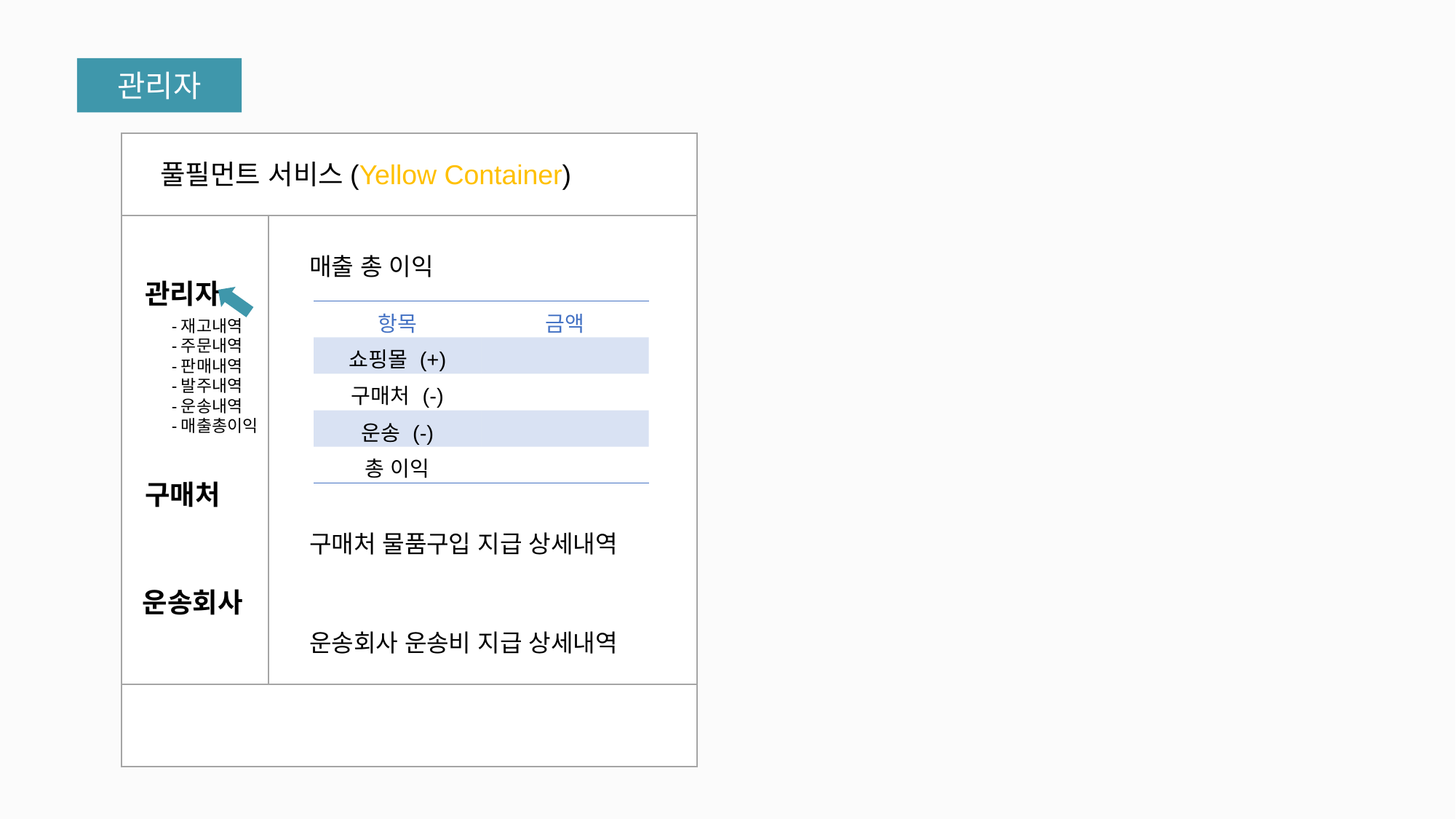

관리자

풀필먼트 서비스(Yellow Container)
매출 총 이익
관리자

| 항목 | 금액 |
| --- | --- |
| 쇼핑몰 (+) |  |
| 구매처 (-) |  |
| 운송 (-) |  |
| 총 이익 |  |
-재고내역
-주문내역
-판매내역
-발주내역
-운송내역
-매출총이익
구매처
구매처 물품구입 지급 상세내역
운송회사
운송회사 운송비 지급 상세내역